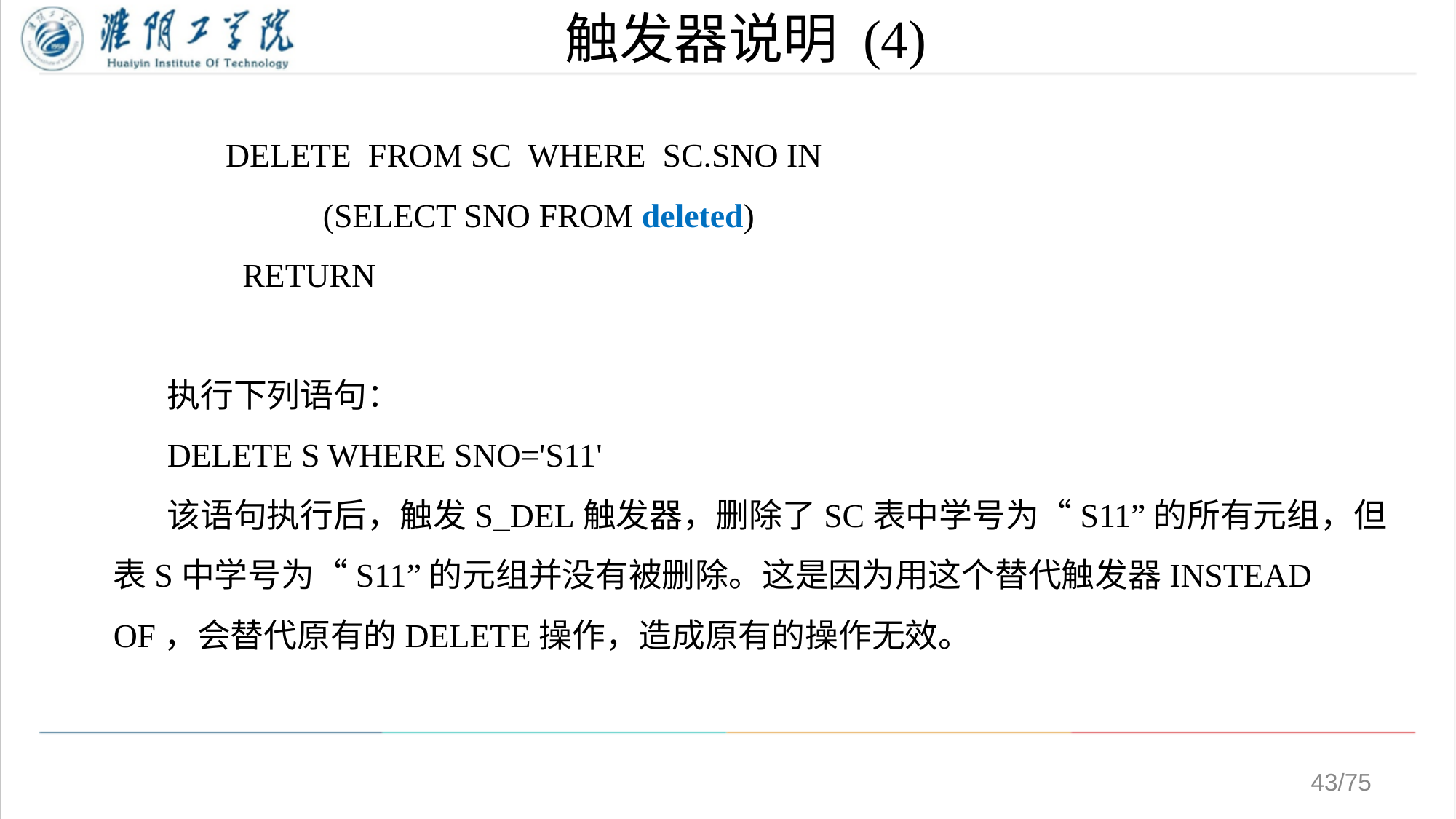

触发器说明 (4)
       DELETE  FROM SC  WHERE  SC.SNO IN
	            (SELECT SNO FROM deleted)
         RETURN

执行下列语句：
DELETE S WHERE SNO='S11'
该语句执行后，触发S_DEL触发器，删除了SC表中学号为“S11”的所有元组，但表S中学号为“S11”的元组并没有被删除。这是因为用这个替代触发器INSTEAD OF，会替代原有的DELETE操作，造成原有的操作无效。

43/75